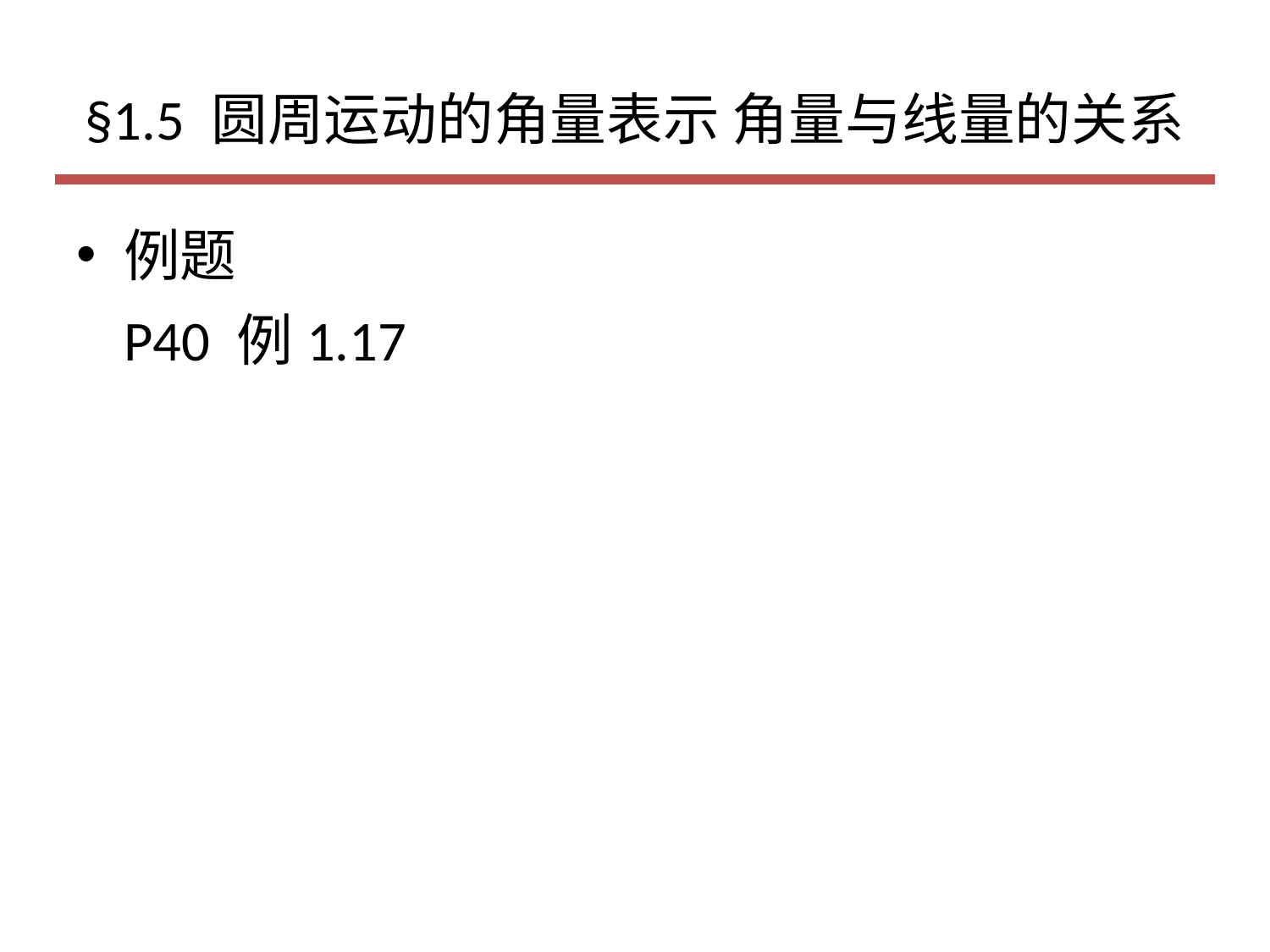

# §1.5 圆周运动的角量表示 角量与线量的关系
例题
P40 例1.17